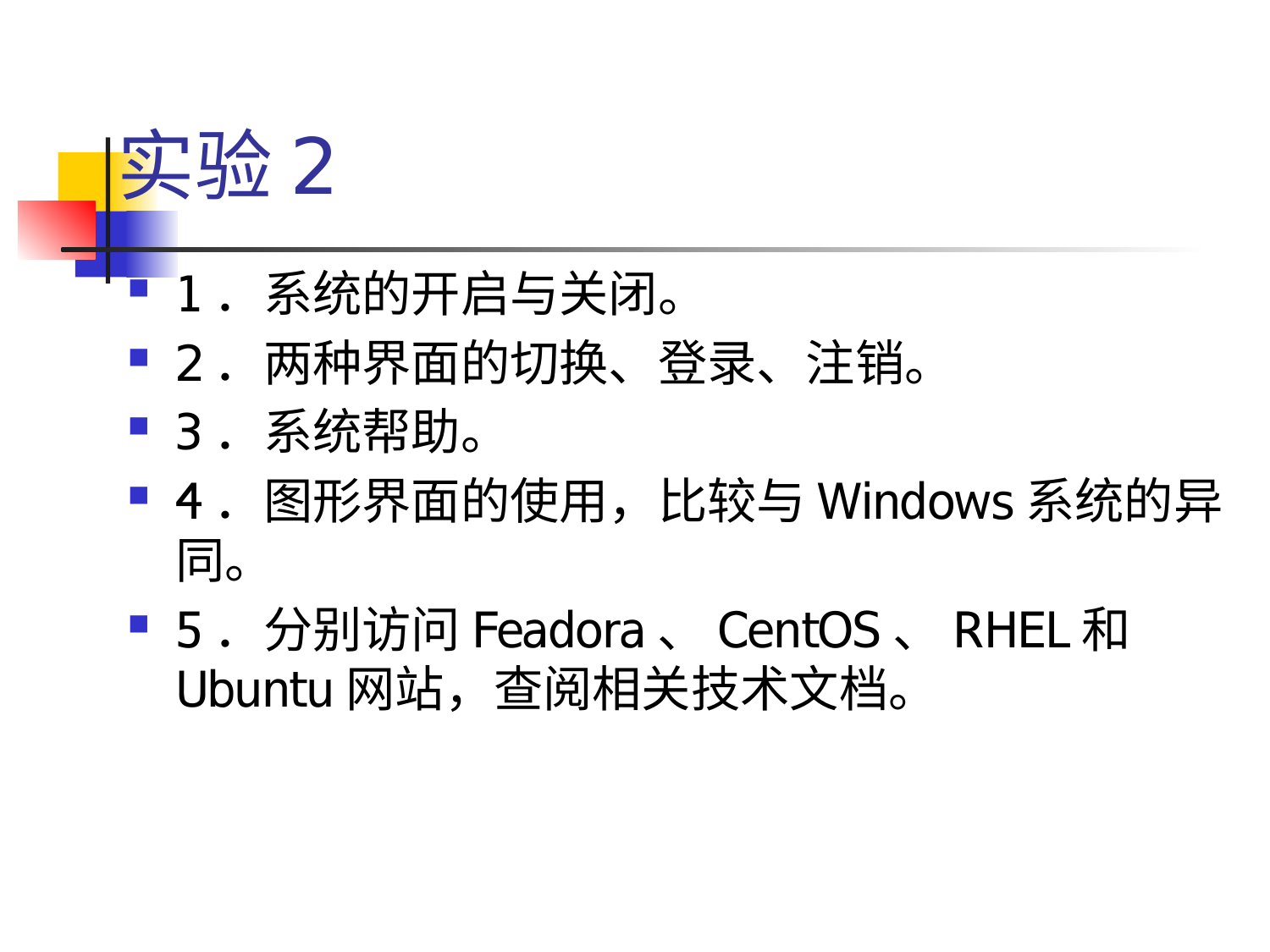

# 实验2
1．系统的开启与关闭。
2．两种界面的切换、登录、注销。
3．系统帮助。
4．图形界面的使用，比较与Windows系统的异同。
5．分别访问Feadora、CentOS、RHEL和Ubuntu网站，查阅相关技术文档。